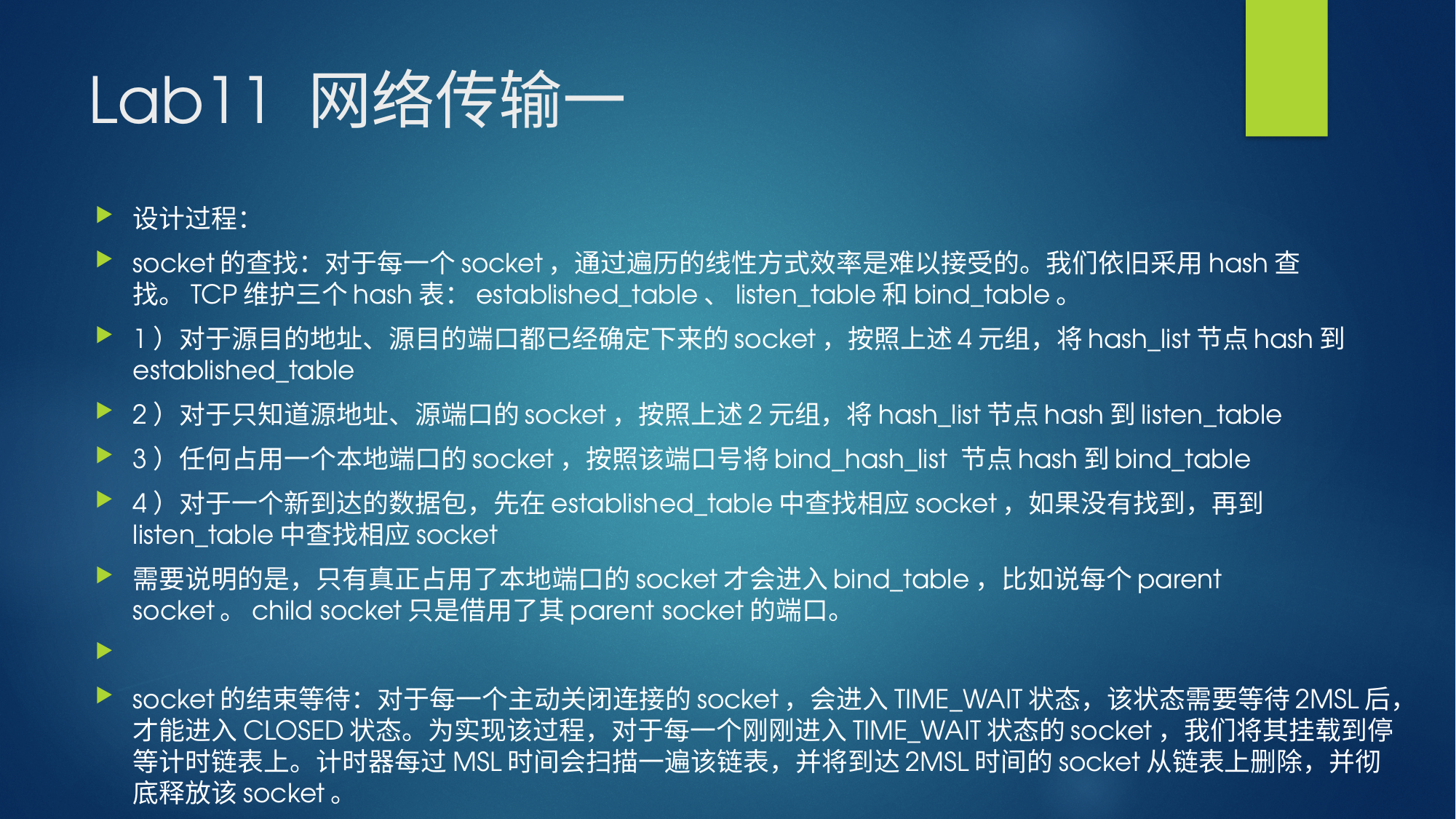

# Lab11 网络传输一
设计过程：
socket的查找：对于每一个socket，通过遍历的线性方式效率是难以接受的。我们依旧采用hash查找。TCP维护三个hash表：established_table、listen_table和bind_table。
1）对于源目的地址、源目的端口都已经确定下来的socket，按照上述4元组，将hash_list节点hash到established_table
2）对于只知道源地址、源端口的socket，按照上述2元组，将hash_list节点hash到listen_table
3）任何占用一个本地端口的socket，按照该端口号将bind_hash_list 节点hash到bind_table
4）对于一个新到达的数据包，先在established_table中查找相应socket，如果没有找到，再到listen_table中查找相应socket
需要说明的是，只有真正占用了本地端口的socket才会进入bind_table，比如说每个parent socket。child socket只是借用了其parent socket的端口。

socket的结束等待：对于每一个主动关闭连接的socket，会进入TIME_WAIT状态，该状态需要等待2MSL后，才能进入CLOSED状态。为实现该过程，对于每一个刚刚进入TIME_WAIT状态的socket，我们将其挂载到停等计时链表上。计时器每过MSL时间会扫描一遍该链表，并将到达2MSL时间的socket从链表上删除，并彻底释放该socket。